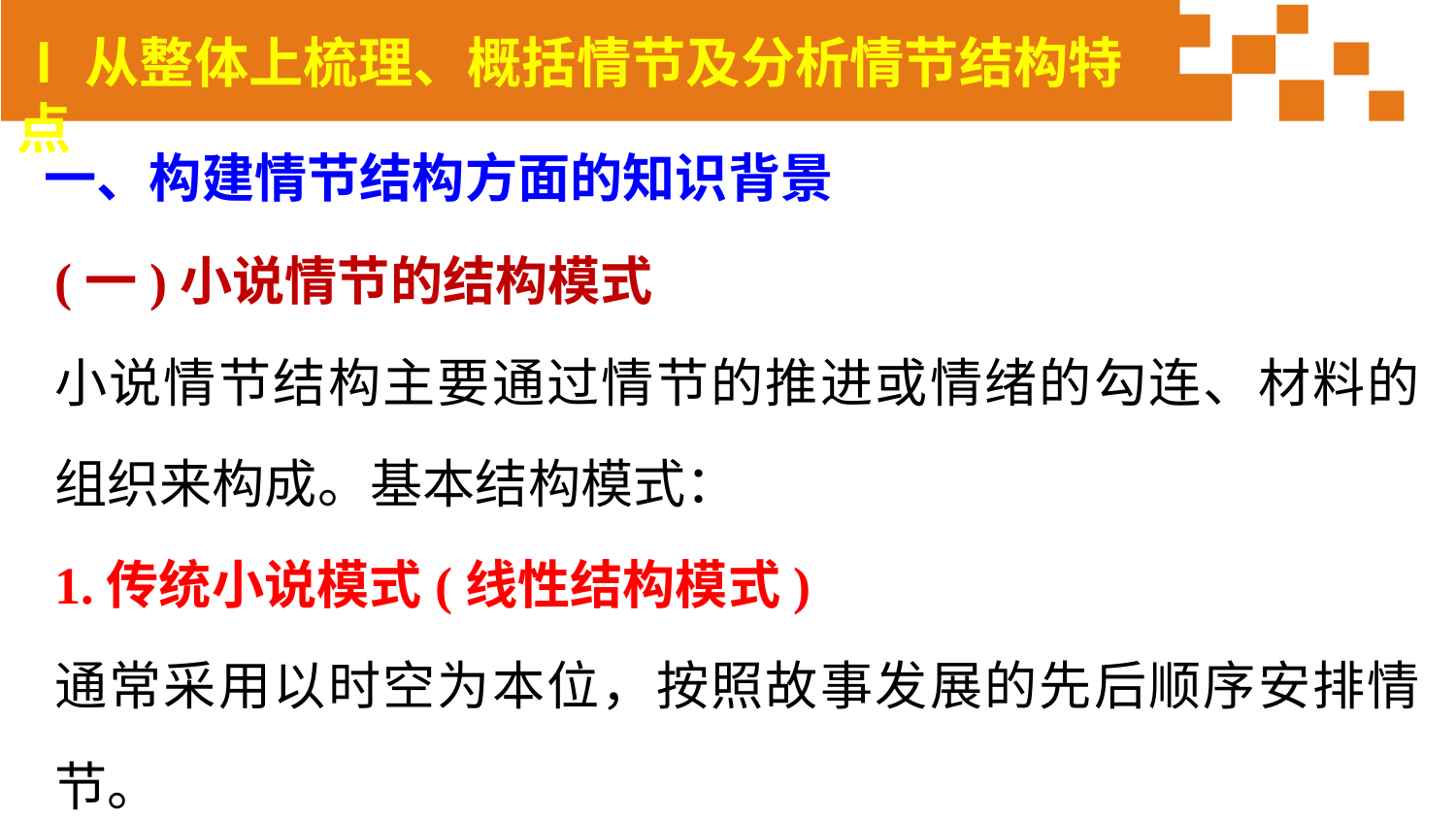

Ⅰ从整体上梳理、概括情节及分析情节结构特点
一、构建情节结构方面的知识背景

(一)小说情节的结构模式
小说情节结构主要通过情节的推进或情绪的勾连、材料的组织来构成。基本结构模式：
1.传统小说模式(线性结构模式)
通常采用以时空为本位，按照故事发展的先后顺序安排情节。